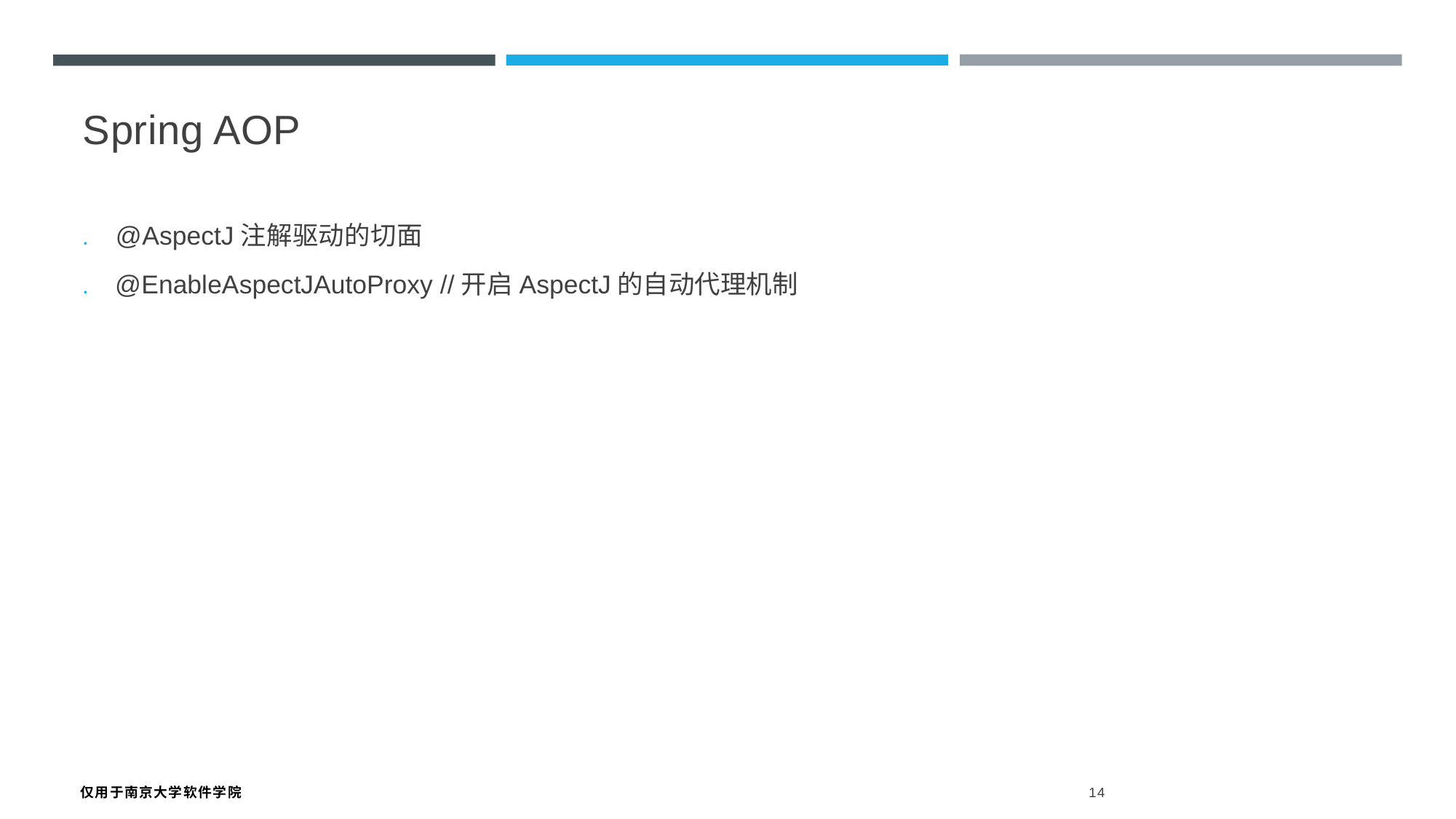

Spring AOP

.    @AspectJ注解驱动的切面

.    @EnableAspectJAutoProxy //开启AspectJ的自动代理机制

仅用于南京大学软件学院                                                                                                                                                                                                                                                                                14